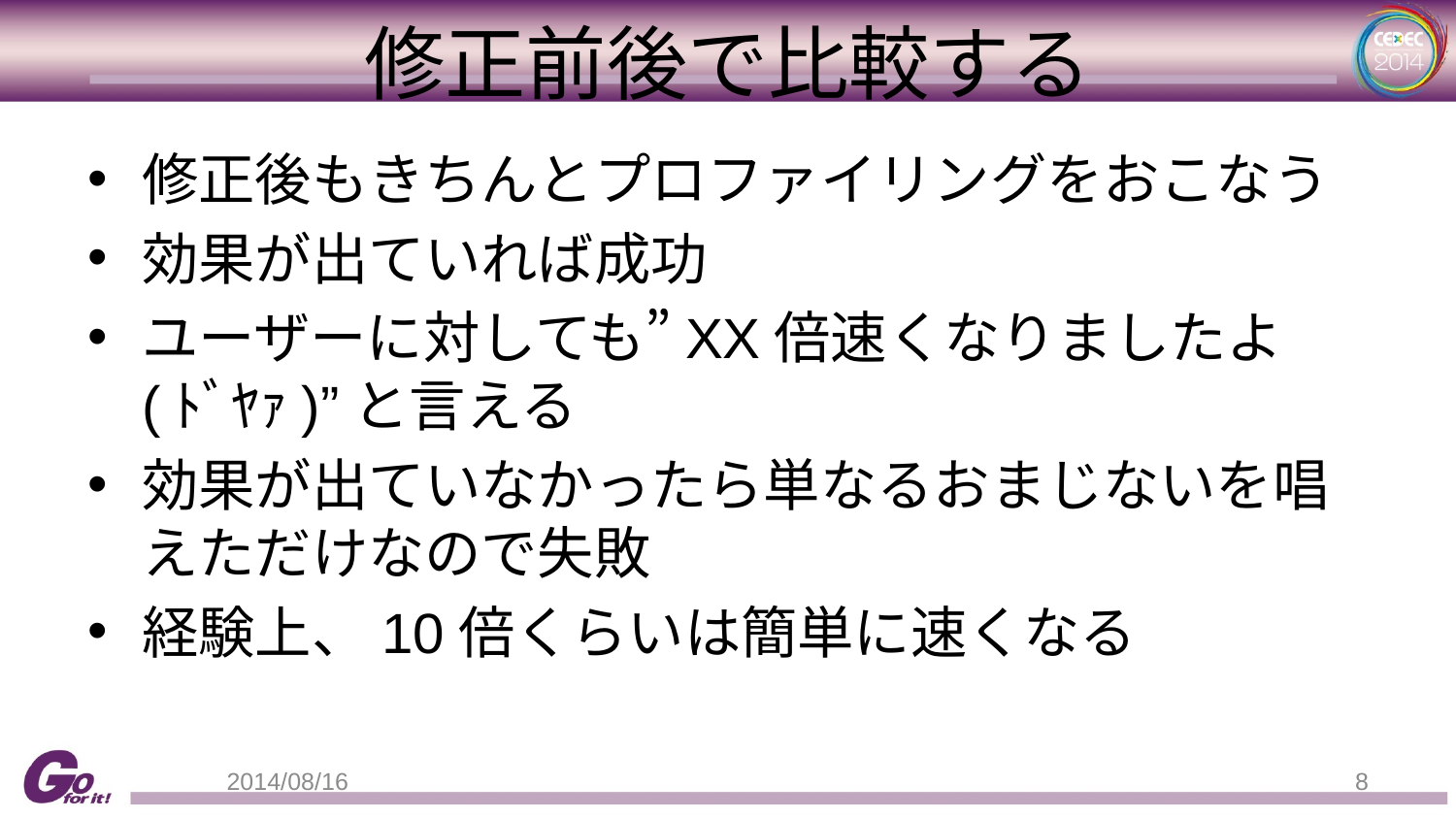

# 修正前後で比較する
修正後もきちんとプロファイリングをおこなう
効果が出ていれば成功
ユーザーに対しても”XX倍速くなりましたよ(ﾄﾞﾔｧ)”と言える
効果が出ていなかったら単なるおまじないを唱えただけなので失敗
経験上、10倍くらいは簡単に速くなる
2014/08/16
8